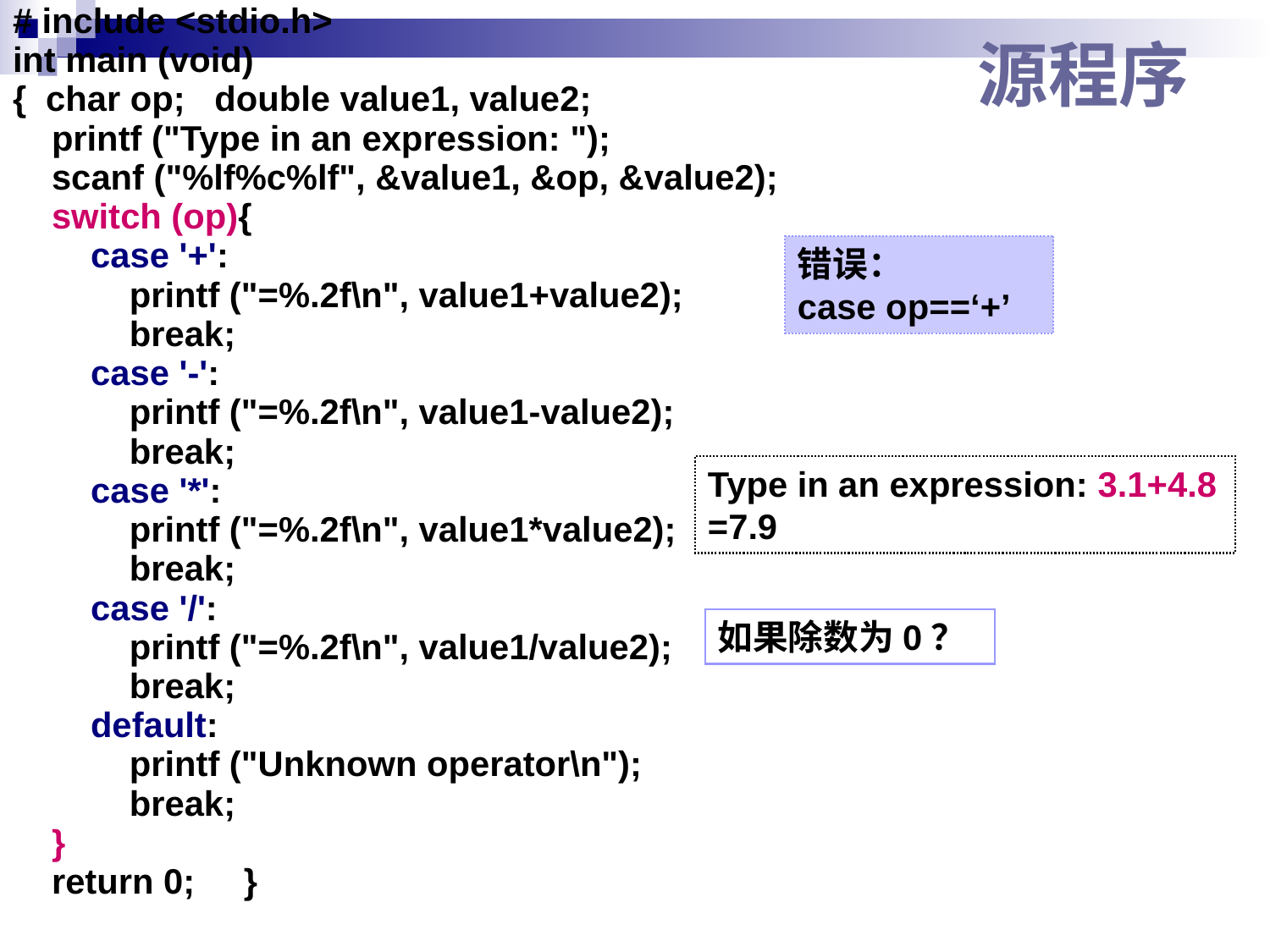

# include <stdio.h>
int main (void)
{  char op;   double value1, value2;
    printf ("Type in an expression: ");
    scanf ("%lf%c%lf", &value1, &op, &value2);
    switch (op){
        case '+':
            printf ("=%.2f\n", value1+value2);
            break;
        case '-':
            printf ("=%.2f\n", value1-value2);
            break;
        case '*':
            printf ("=%.2f\n", value1*value2);
            break;
        case '/':
            printf ("=%.2f\n", value1/value2);
            break;
        default:
            printf ("Unknown operator\n");
            break;
    }
    return 0;     }
# 源程序
错误：
case op==‘+’
Type in an expression: 3.1+4.8
=7.9
如果除数为0？